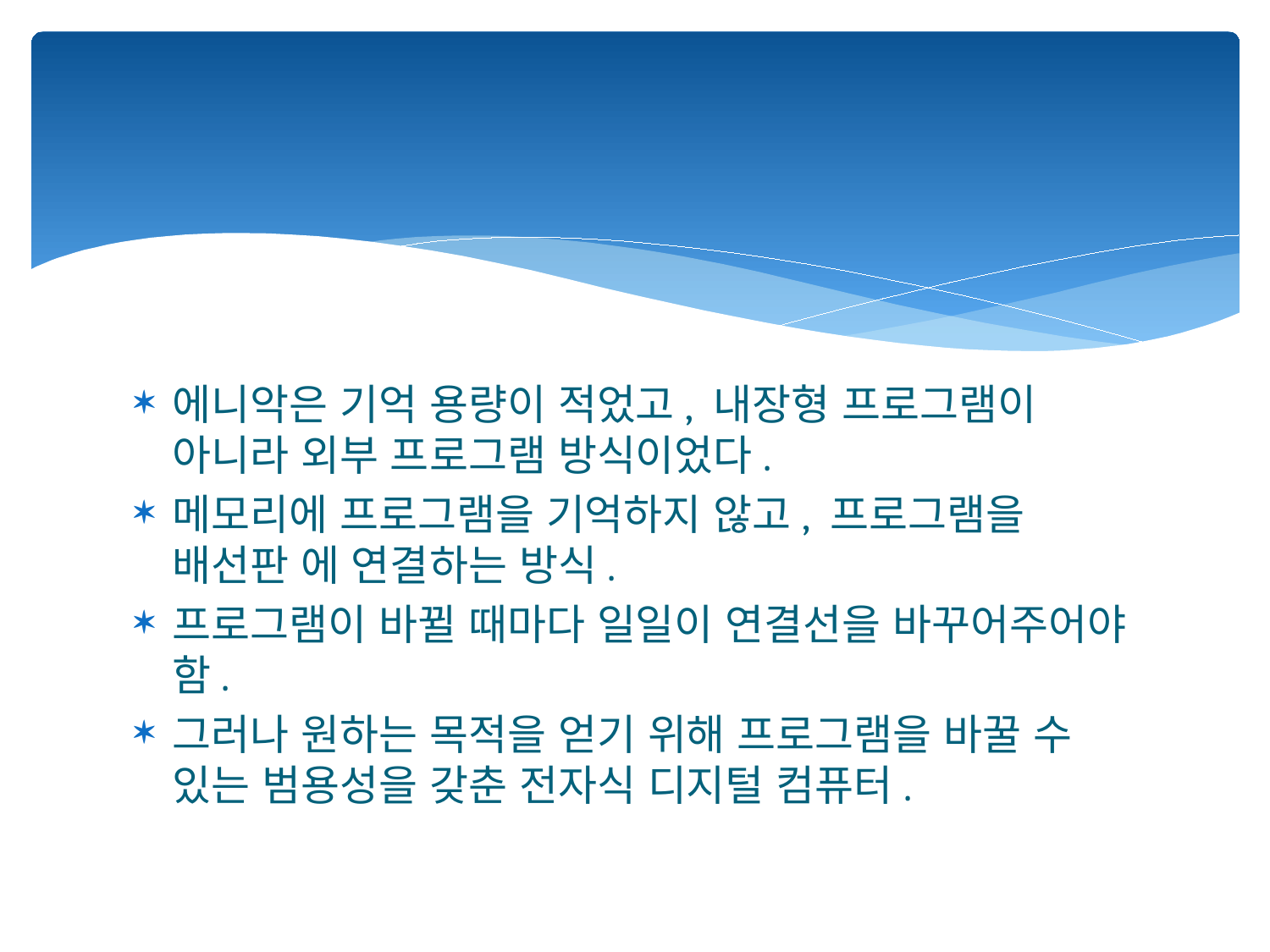

#
에니악은 기억 용량이 적었고, 내장형 프로그램이 아니라 외부 프로그램 방식이었다.
메모리에 프로그램을 기억하지 않고, 프로그램을 배선판 에 연결하는 방식.
프로그램이 바뀔 때마다 일일이 연결선을 바꾸어주어야 함.
그러나 원하는 목적을 얻기 위해 프로그램을 바꿀 수 있는 범용성을 갖춘 전자식 디지털 컴퓨터.